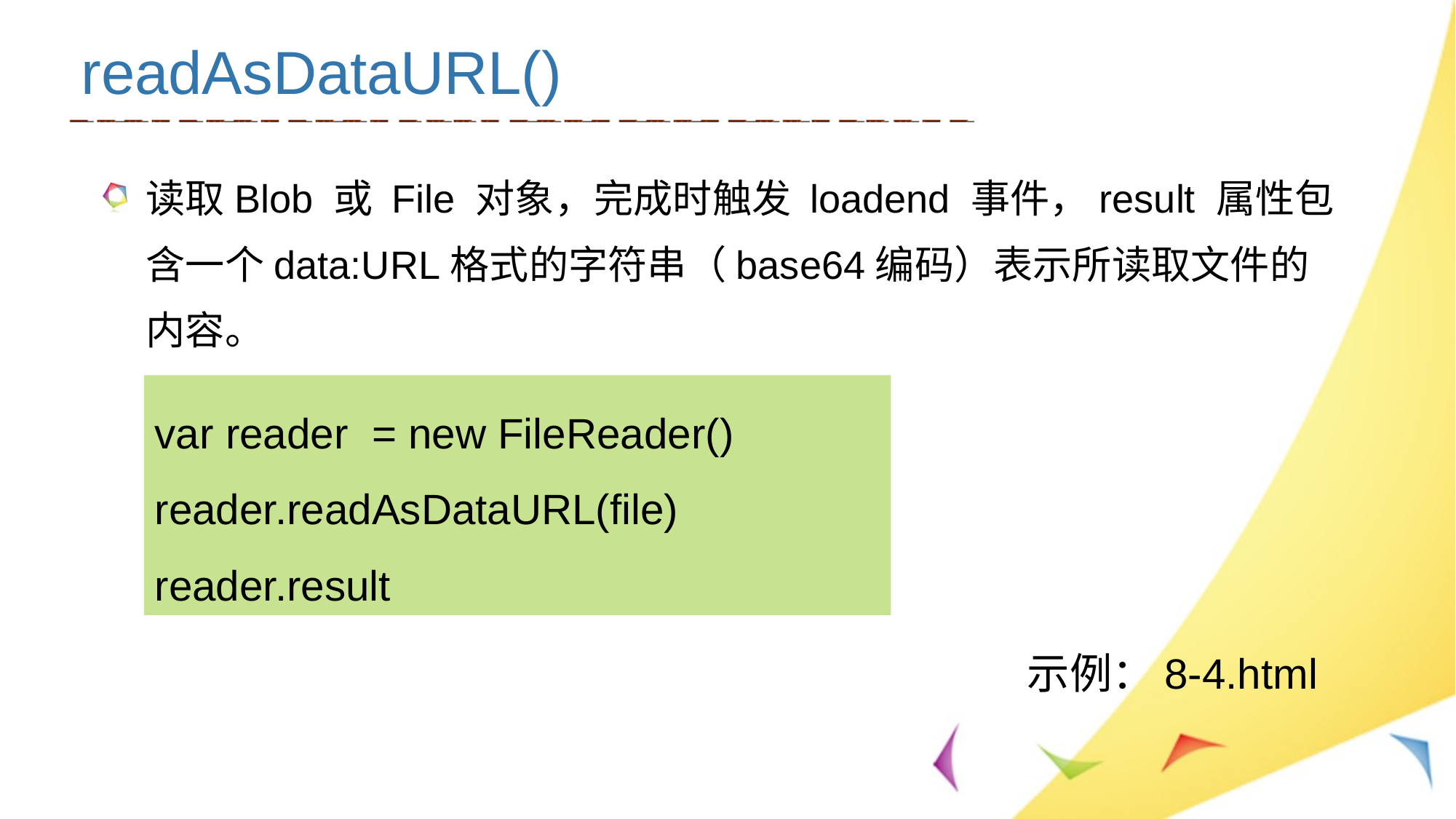

readAsDataURL()
读取Blob 或 File 对象，完成时触发 loadend 事件，result 属性包含一个data:URL格式的字符串（base64编码）表示所读取文件的内容。
var reader  = new FileReader()
reader.readAsDataURL(file)
reader.result
示例：8-4.html